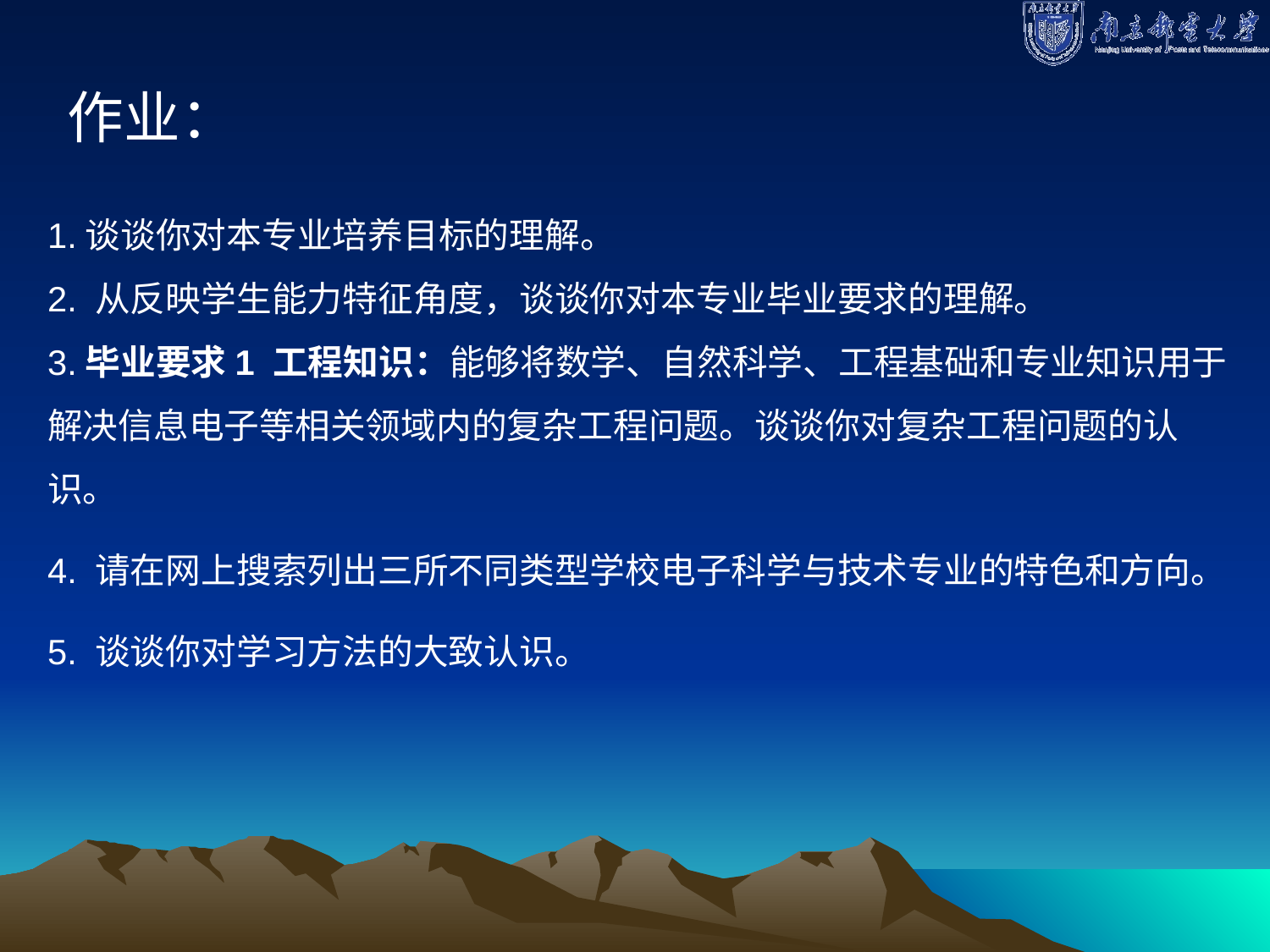

作业：
1.谈谈你对本专业培养目标的理解。
2. 从反映学生能力特征角度，谈谈你对本专业毕业要求的理解。
3.毕业要求1 工程知识：能够将数学、自然科学、工程基础和专业知识用于解决信息电子等相关领域内的复杂工程问题。谈谈你对复杂工程问题的认识。
4. 请在网上搜索列出三所不同类型学校电子科学与技术专业的特色和方向。
5. 谈谈你对学习方法的大致认识。

60